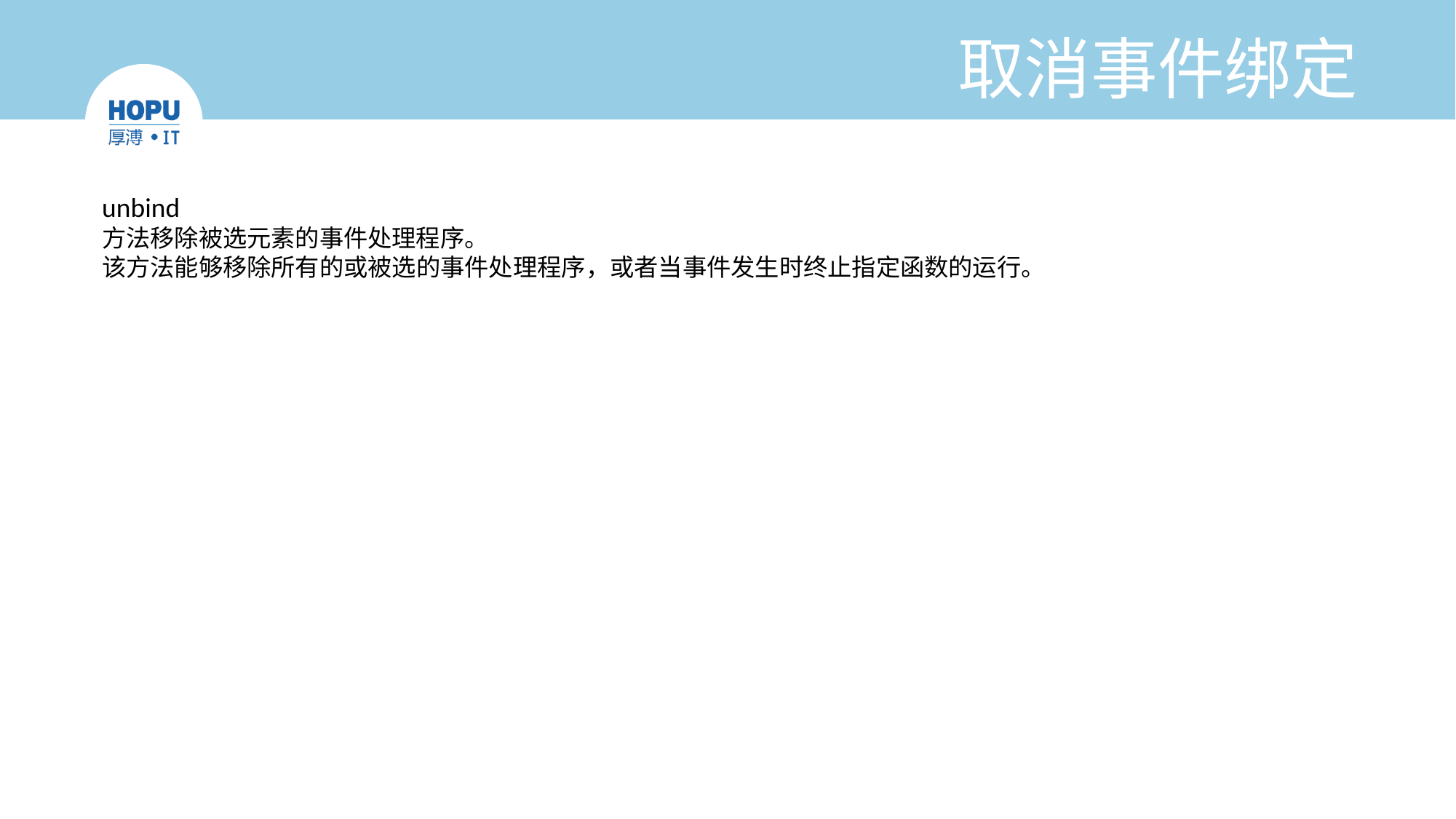

# 取消事件绑定
unbind
方法移除被选元素的事件处理程序。
该方法能够移除所有的或被选的事件处理程序，或者当事件发生时终止指定函数的运行。